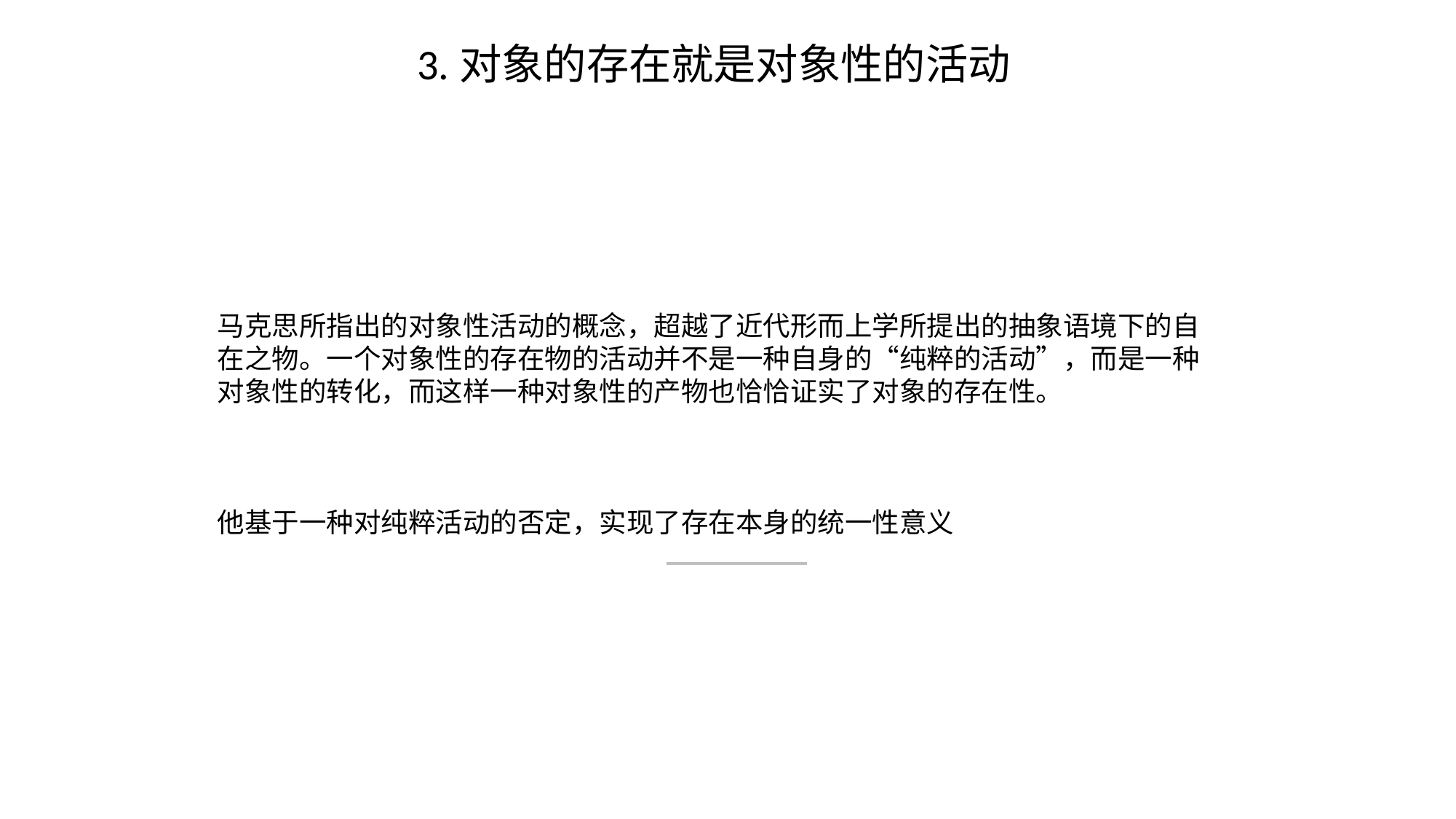

3.对象的存在就是对象性的活动
马克思所指出的对象性活动的概念，超越了近代形而上学所提出的抽象语境下的自在之物。一个对象性的存在物的活动并不是一种自身的“纯粹的活动”，而是一种对象性的转化，而这样一种对象性的产物也恰恰证实了对象的存在性。

他基于一种对纯粹活动的否定，实现了存在本身的统一性意义